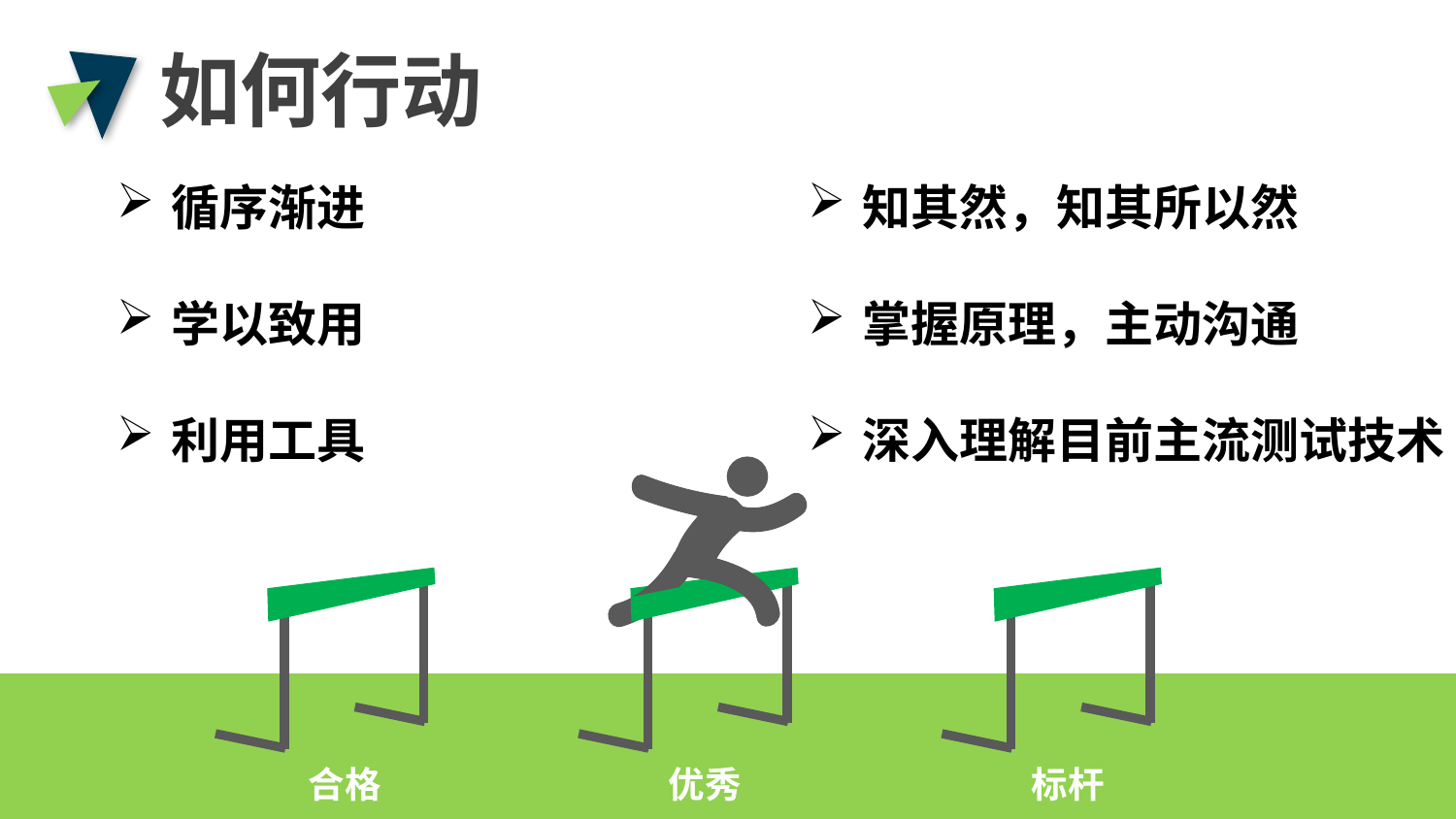

如何行动

循序渐进

学以致用

利用工具
知其然，知其所以然

掌握原理，主动沟通

深入理解目前主流测试技术

合格
优秀
标杆